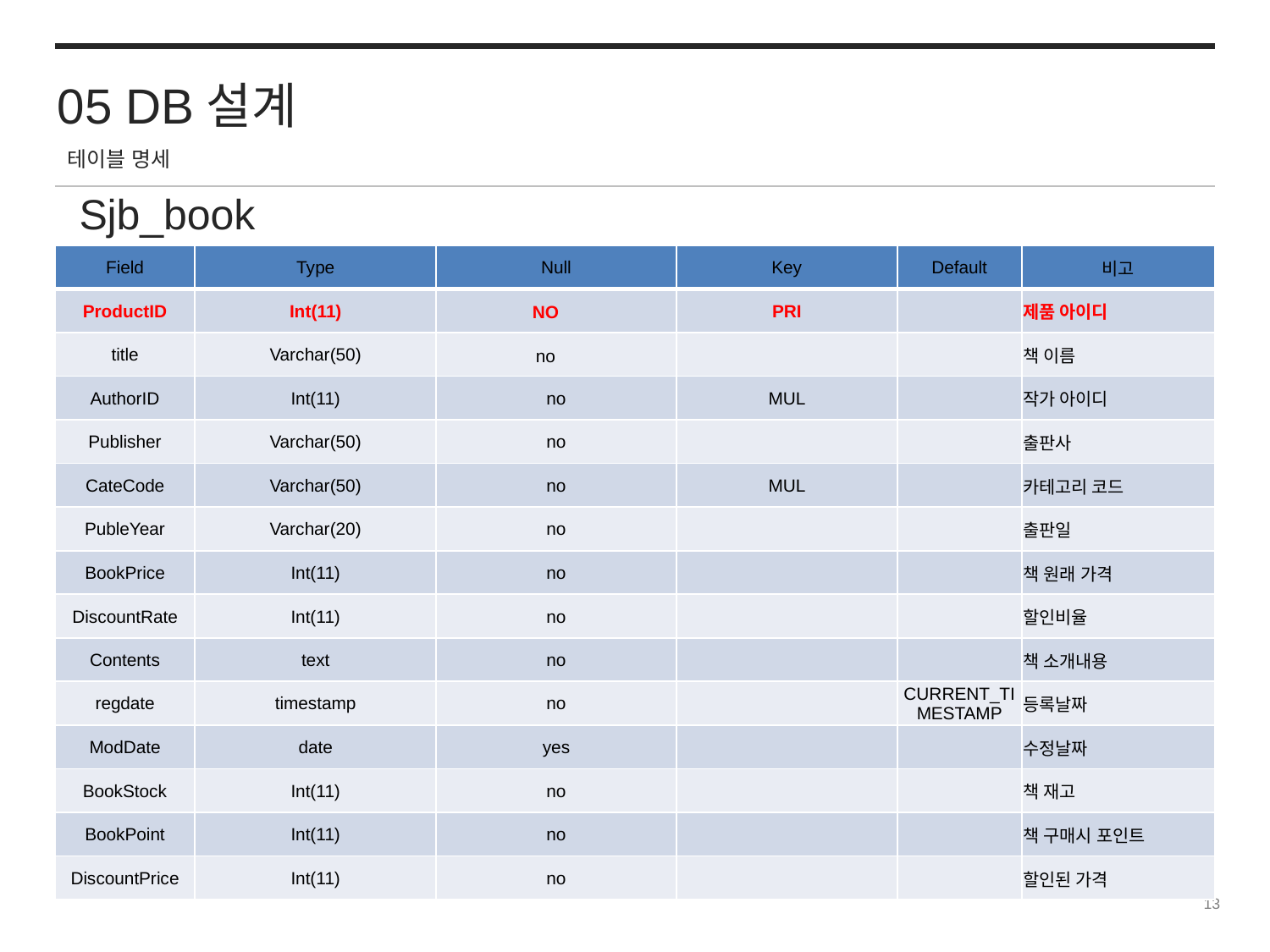

05 DB설계
테이블 명세
 Sjb_book
| Field | Type | Null | Key | Default | 비고 |
| --- | --- | --- | --- | --- | --- |
| ProductID | Int(11) | NO | PRI |  | 제품 아이디 |
| title | Varchar(50) | no |  |  | 책 이름 |
| AuthorID | Int(11) | no | MUL |  | 작가 아이디 |
| Publisher | Varchar(50) | no |  |  | 출판사 |
| CateCode | Varchar(50) | no | MUL |  | 카테고리 코드 |
| PubleYear | Varchar(20) | no |  |  | 출판일 |
| BookPrice | Int(11) | no |  |  | 책 원래 가격 |
| DiscountRate | Int(11) | no |  |  | 할인비율 |
| Contents | text | no |  |  | 책 소개내용 |
| regdate | timestamp | no |  | CURRENT\_TIMESTAMP | 등록날짜 |
| ModDate | date | yes |  |  | 수정날짜 |
| BookStock | Int(11) | no |  |  | 책 재고 |
| BookPoint | Int(11) | no |  |  | 책 구매시 포인트 |
| DiscountPrice | Int(11) | no |  |  | 할인된 가격 |